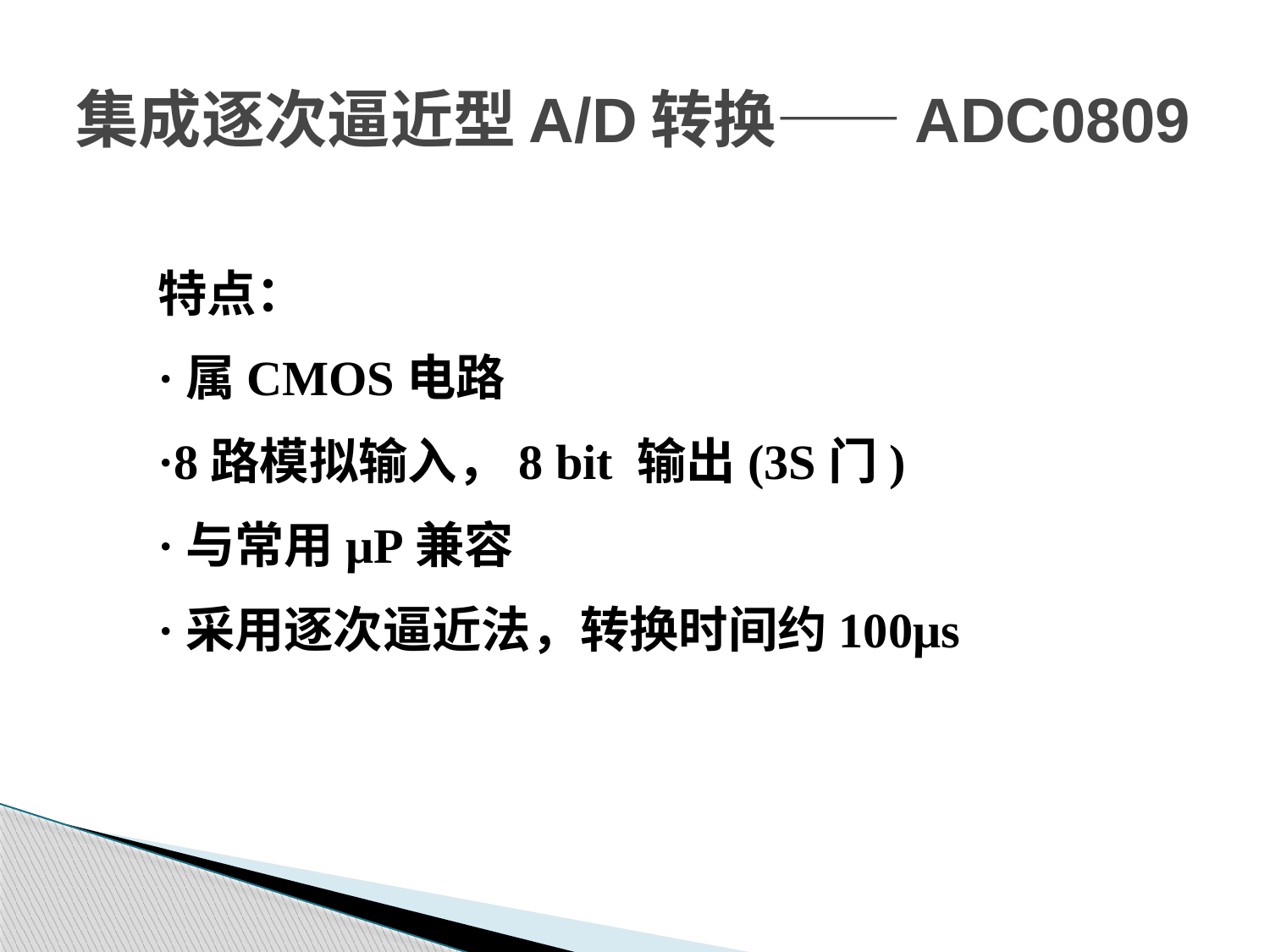

# 集成逐次逼近型A/D转换——ADC0809
特点：
·属CMOS电路
·8路模拟输入，8 bit 输出(3S门)
·与常用μP兼容
·采用逐次逼近法，转换时间约100μs